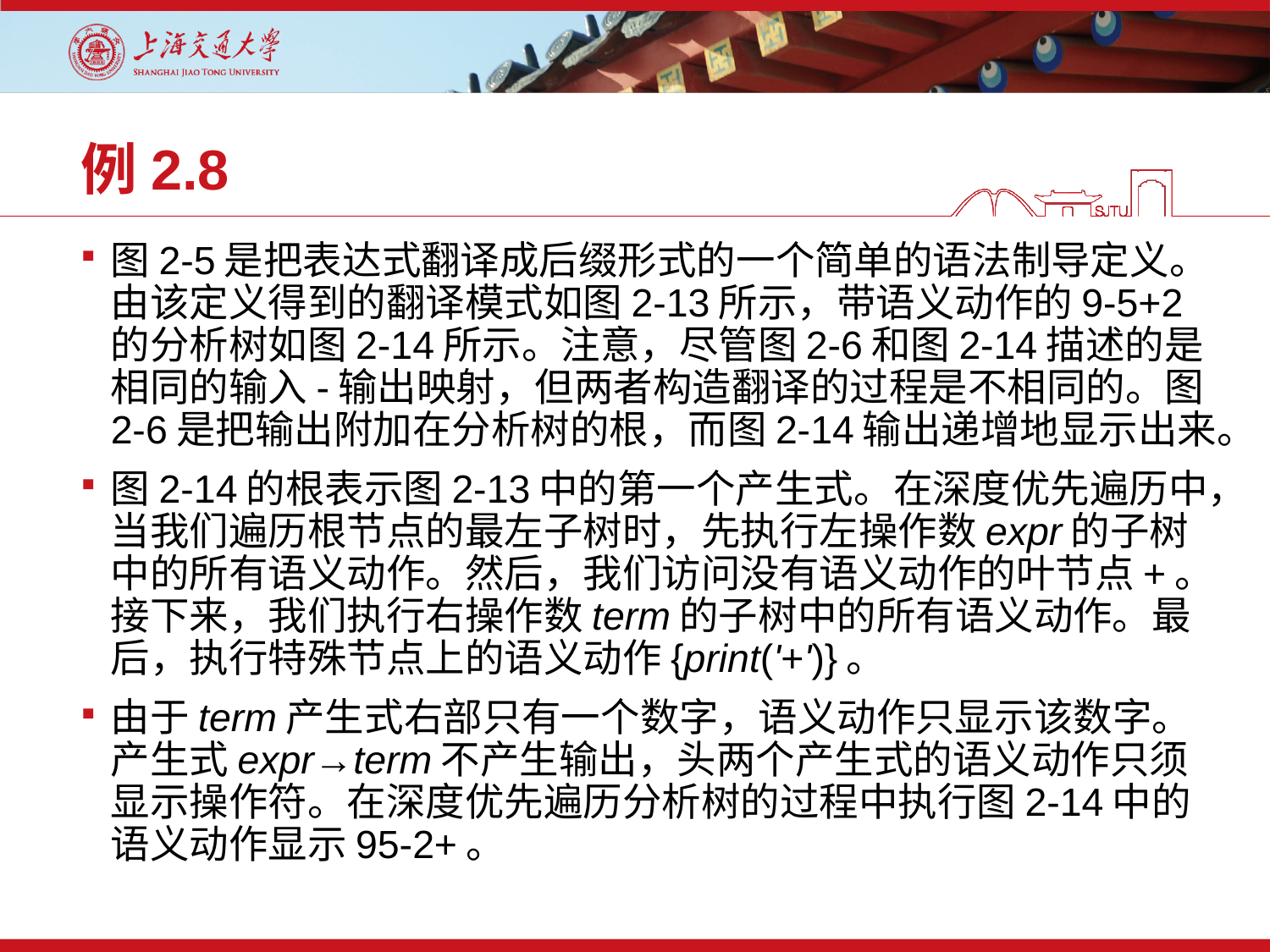

# 例2.8
图2-5是把表达式翻译成后缀形式的一个简单的语法制导定义。由该定义得到的翻译模式如图2-13所示，带语义动作的9-5+2的分析树如图2-14所示。注意，尽管图2-6和图2-14描述的是相同的输入-输出映射，但两者构造翻译的过程是不相同的。图2-6是把输出附加在分析树的根，而图2-14输出递增地显示出来。
图2-14的根表示图2-13中的第一个产生式。在深度优先遍历中，当我们遍历根节点的最左子树时，先执行左操作数expr的子树中的所有语义动作。然后，我们访问没有语义动作的叶节点+。接下来，我们执行右操作数term的子树中的所有语义动作。最后，执行特殊节点上的语义动作{print('+')}。
由于term产生式右部只有一个数字，语义动作只显示该数字。产生式expr→term不产生输出，头两个产生式的语义动作只须显示操作符。在深度优先遍历分析树的过程中执行图2-14中的语义动作显示95-2+。